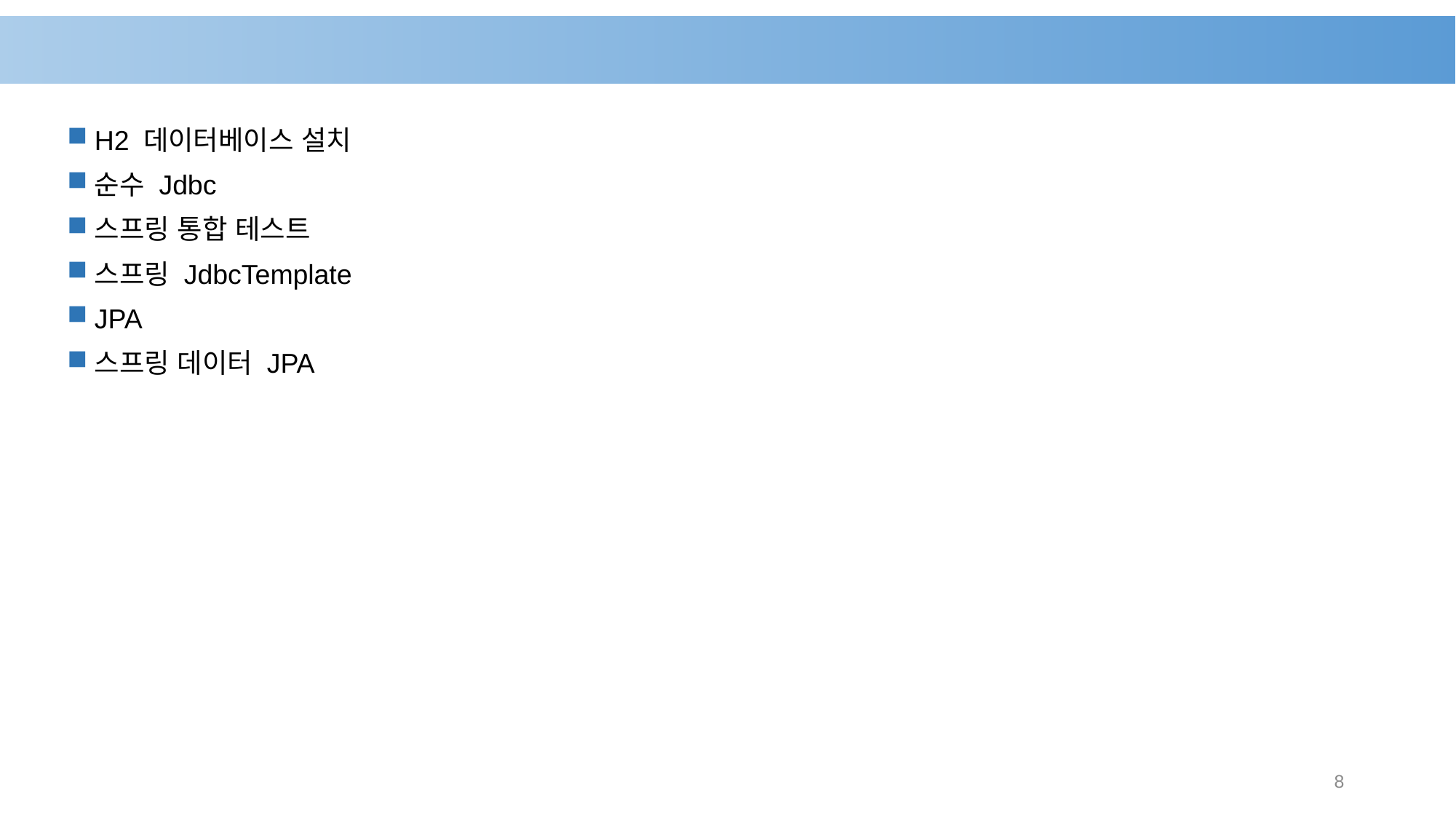

#
H2 데이터베이스 설치
순수 Jdbc
스프링 통합 테스트
스프링 JdbcTemplate
JPA
스프링 데이터 JPA
8